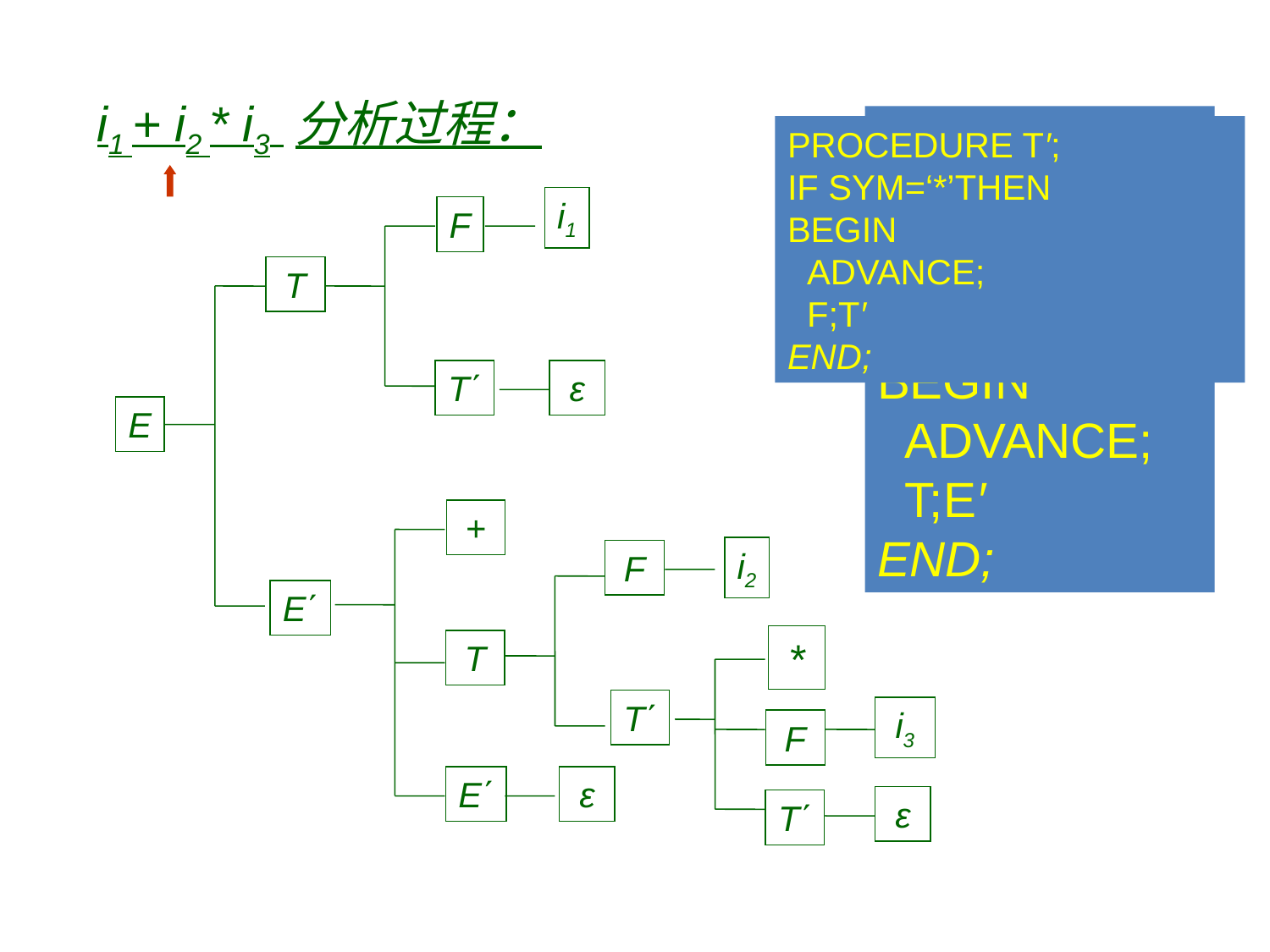

i1 + i2 * i3 分析过程：
PROCEDURE E′;
IF SYM=‘+’THEN BEGIN
  ADVANCE;
  T;E′
END;
PROCEDURE T′;
IF SYM=‘*’THEN
BEGIN
  ADVANCE;
  F;T′
END;

i1
F

T

T΄
ε

E
+

F
i2

E΄
*
T

T΄
i3
F

E΄
ε
ε
T΄